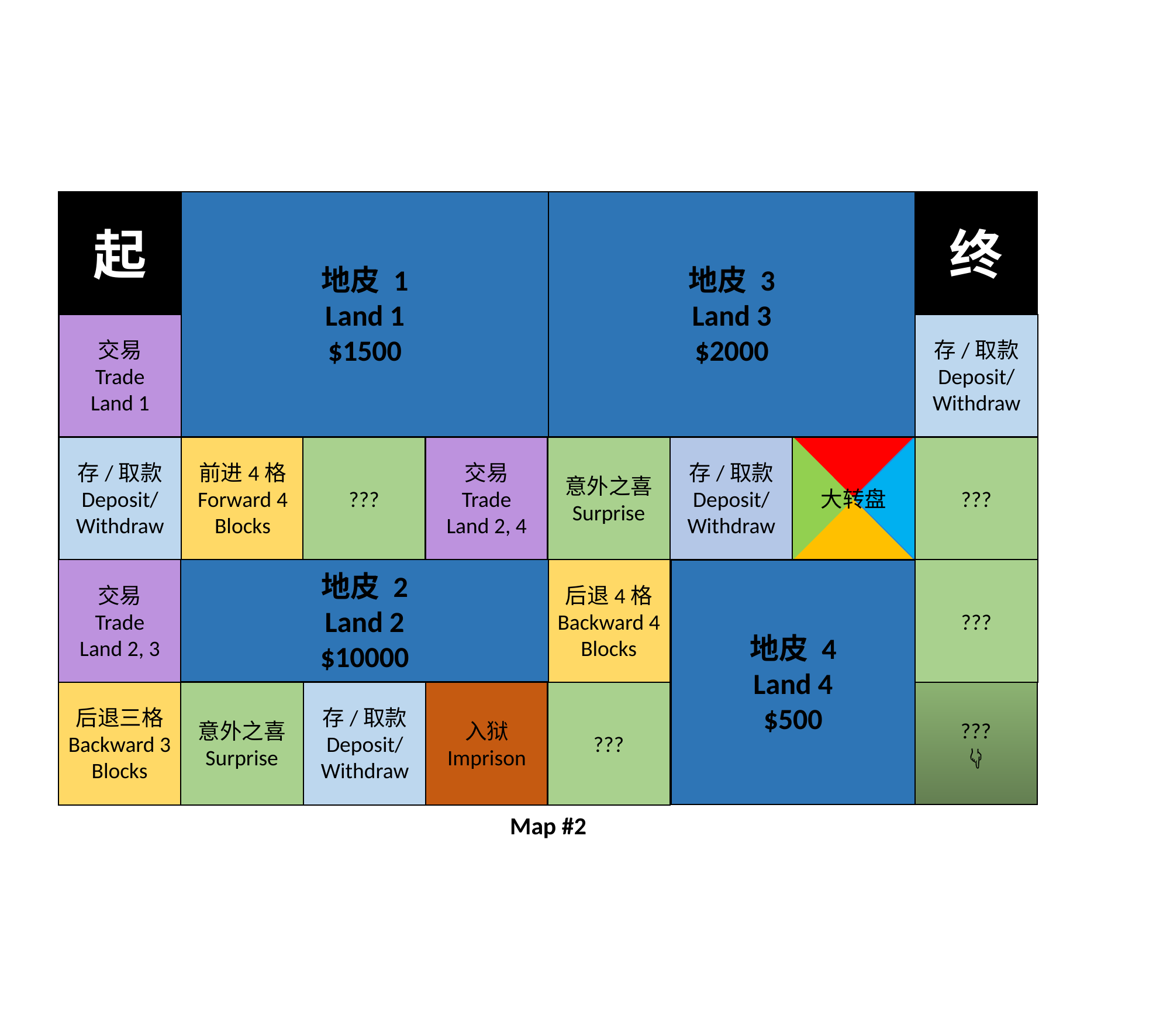

地皮 1
Land 1
$1500
终
起
地皮 3
Land 3
$2000
存/取款
Deposit/
Withdraw
交易
Trade
Land 1
???
存/取款
Deposit/
Withdraw
大转盘
???
交易
Trade
Land 2, 4
意外之喜
Surprise
前进4格
Forward 4 Blocks
存/取款
Deposit/
Withdraw

地皮 2
Land 2
$10000
???
后退4格
Backward 4 Blocks
交易
Trade
Land 2, 3
地皮 4
Land 4
$500
???
👇
入狱
Imprison
???
存/取款
Deposit/
Withdraw
意外之喜
Surprise
后退三格
Backward 3 Blocks
Map #2